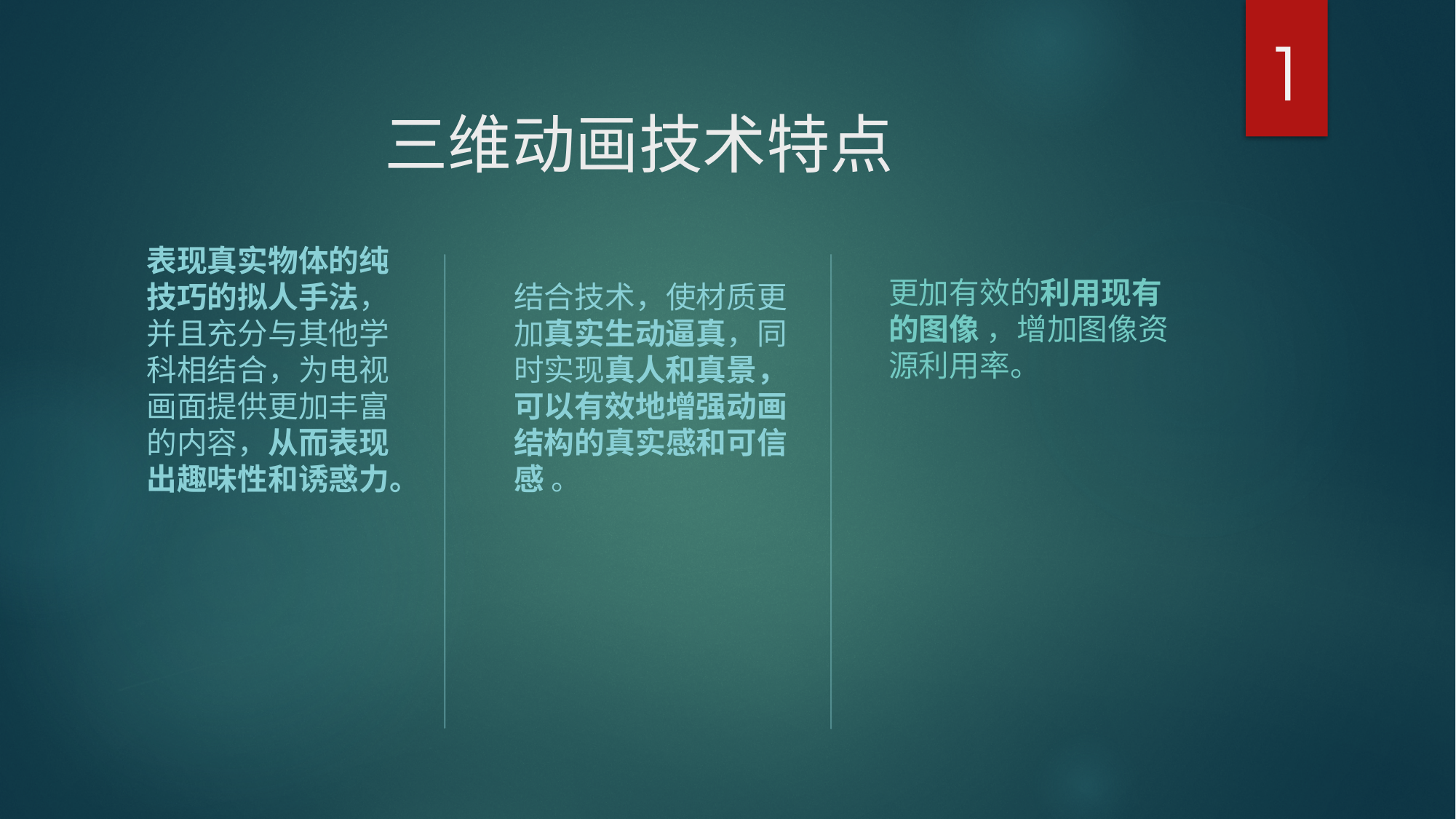

1
# 三维动画技术特点
表现真实物体的纯技巧的拟人手法，并且充分与其他学科相结合，为电视画面提供更加丰富的内容，从而表现出趣味性和诱惑力。
结合技术，使材质更加真实生动逼真，同时实现真人和真景，可以有效地增强动画结构的真实感和可信感 。

更加有效的利用现有的图像 ，增加图像资源利用率。